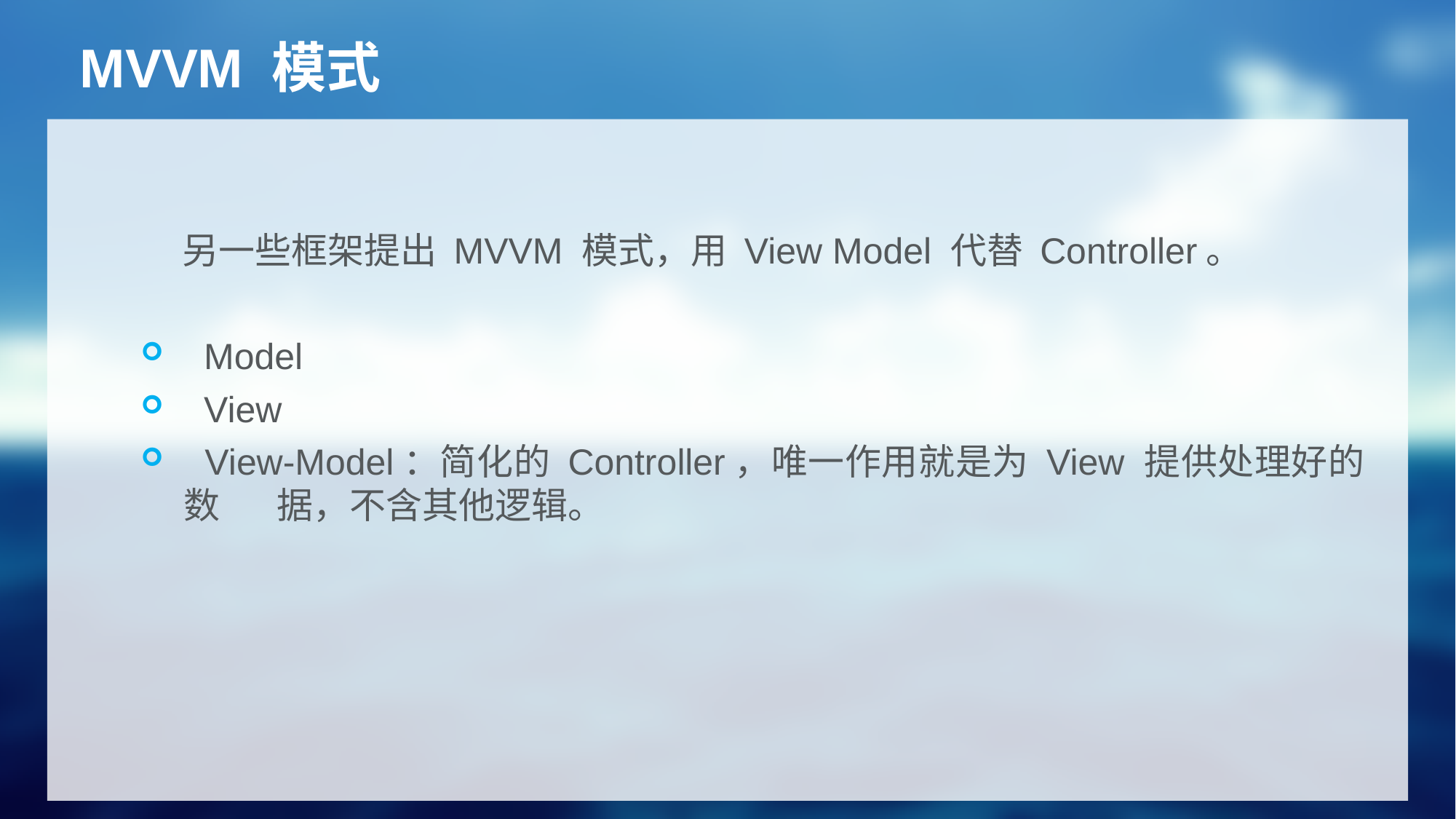

# MVVM 模式
    另一些框架提出 MVVM 模式，用 View Model 代替 Controller。

  Model
  View
  View-Model：简化的 Controller，唯一作用就是为 View 提供处理好的数       据，不含其他逻辑。